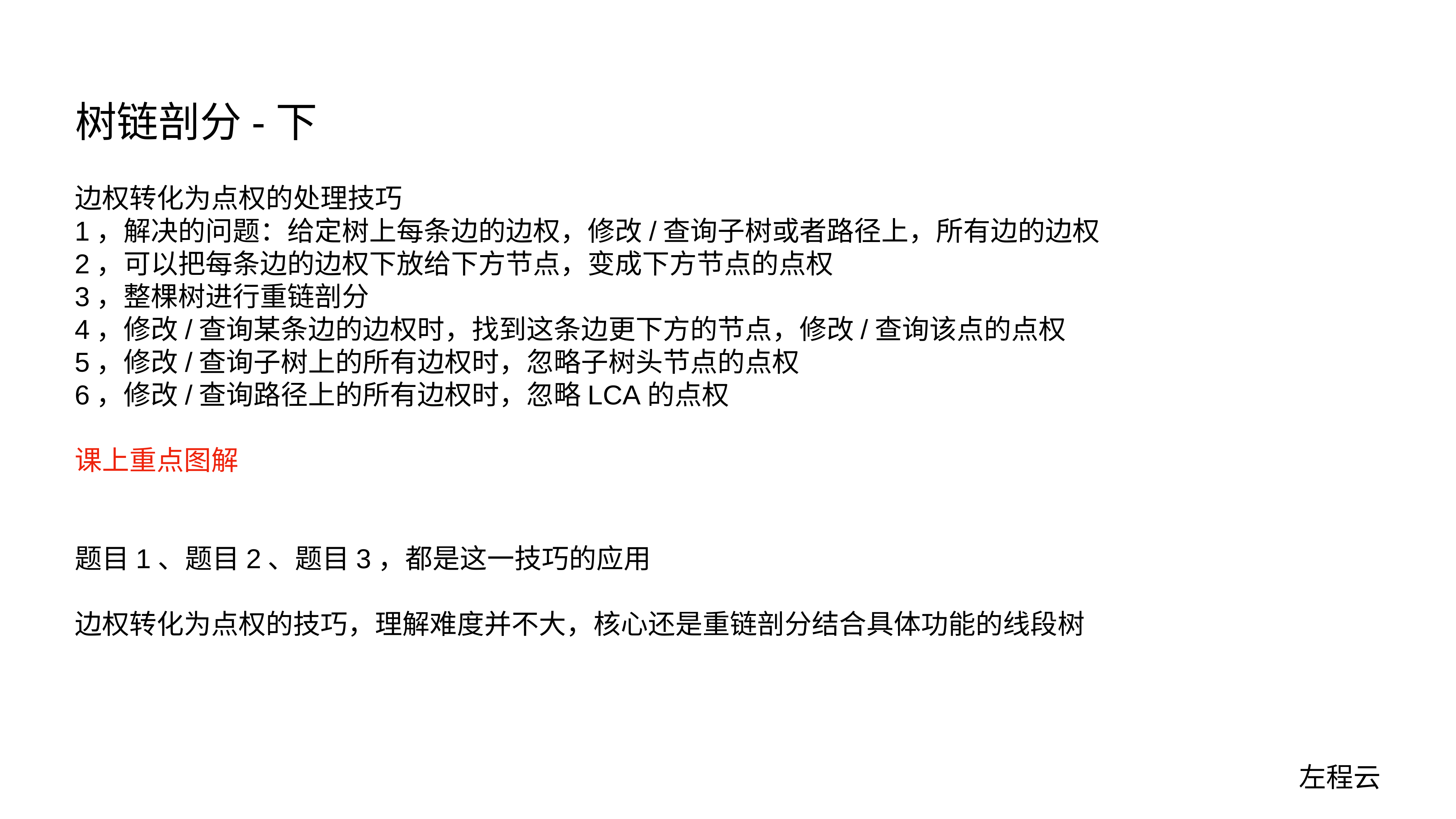

# 树链剖分-下
边权转化为点权的处理技巧
1，解决的问题：给定树上每条边的边权，修改/查询子树或者路径上，所有边的边权
2，可以把每条边的边权下放给下方节点，变成下方节点的点权
3，整棵树进行重链剖分
4，修改/查询某条边的边权时，找到这条边更下方的节点，修改/查询该点的点权
5，修改/查询子树上的所有边权时，忽略子树头节点的点权
6，修改/查询路径上的所有边权时，忽略LCA的点权

课上重点图解

题目1、题目2、题目3，都是这一技巧的应用

边权转化为点权的技巧，理解难度并不大，核心还是重链剖分结合具体功能的线段树
左程云